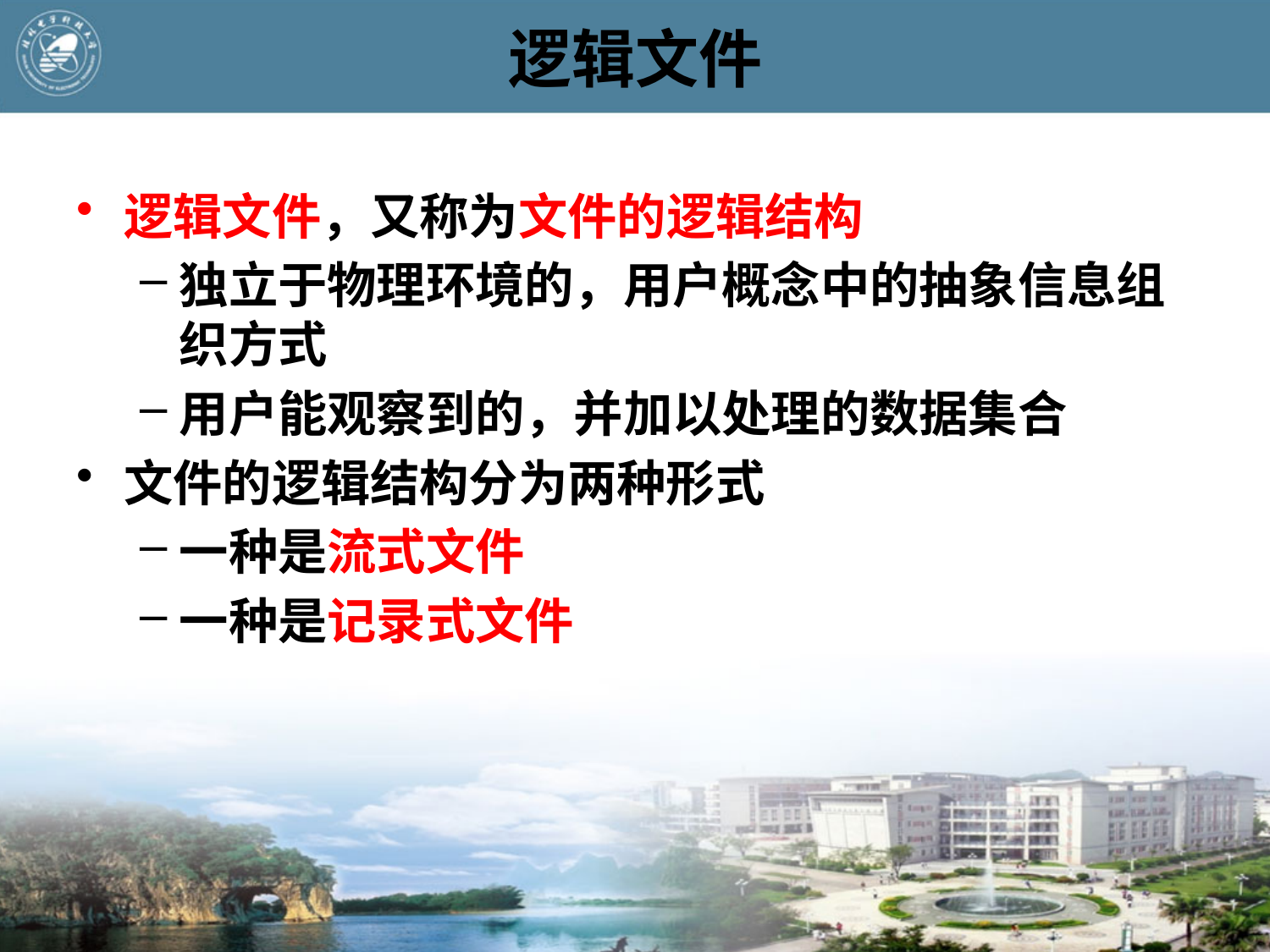

# 逻辑文件
逻辑文件，又称为文件的逻辑结构
独立于物理环境的，用户概念中的抽象信息组织方式
用户能观察到的，并加以处理的数据集合
文件的逻辑结构分为两种形式
一种是流式文件
一种是记录式文件